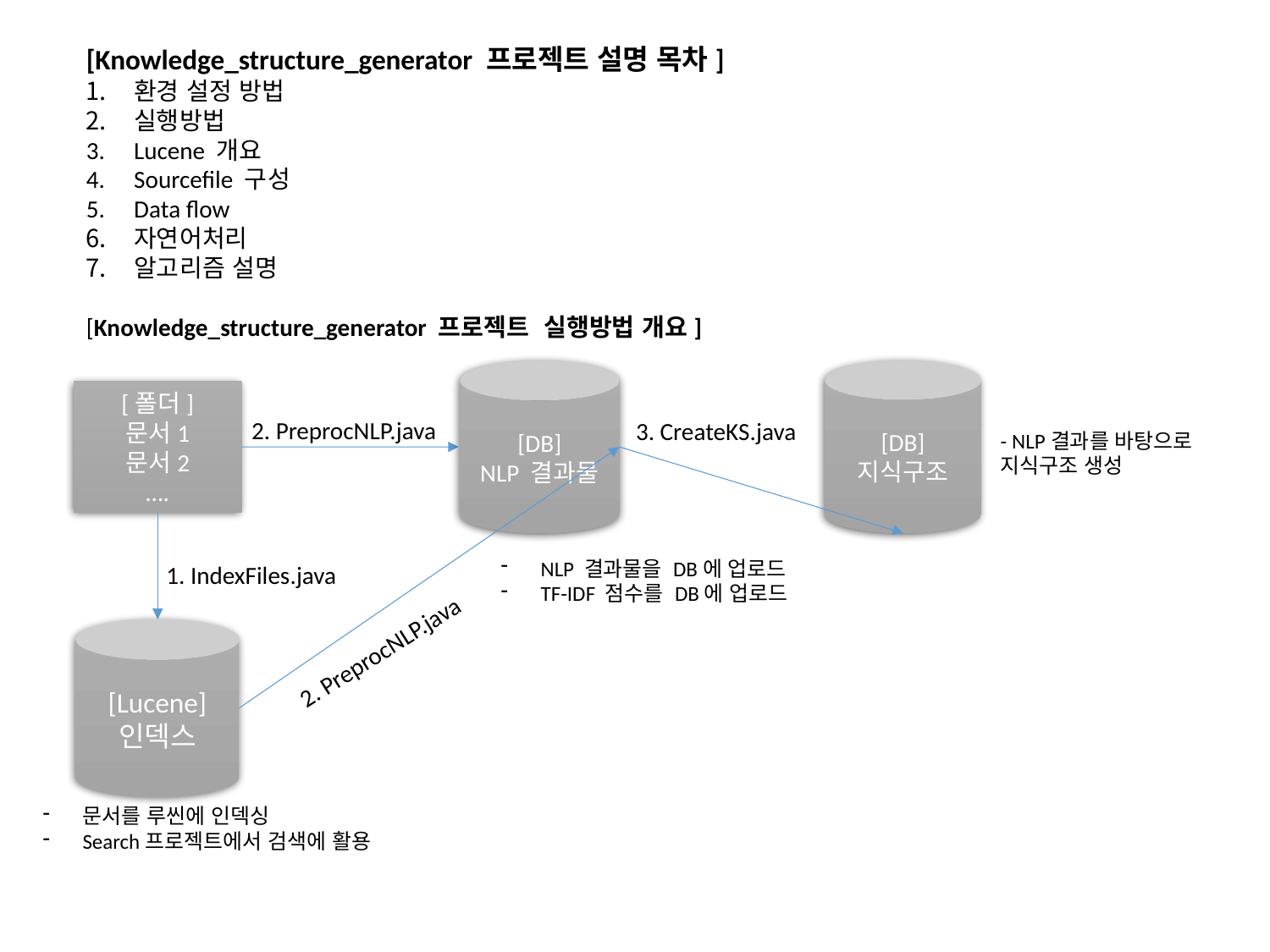

[Knowledge_structure_generator 프로젝트 설명 목차]
환경 설정 방법
실행방법
Lucene 개요
Sourcefile 구성
Data flow
자연어처리
알고리즘 설명

[Knowledge_structure_generator 프로젝트  실행방법 개요]

[DB]
지식구조
[DB]
NLP 결과물
[폴더]
문서1
문서2
….
2. PreprocNLP.java
3. CreateKS.java
- NLP결과를 바탕으로
지식구조 생성
NLP 결과물을 DB에 업로드
TF-IDF 점수를 DB에 업로드
1. IndexFiles.java
[Lucene]
인덱스
2. PreprocNLP.java
문서를 루씬에 인덱싱
Search프로젝트에서 검색에 활용